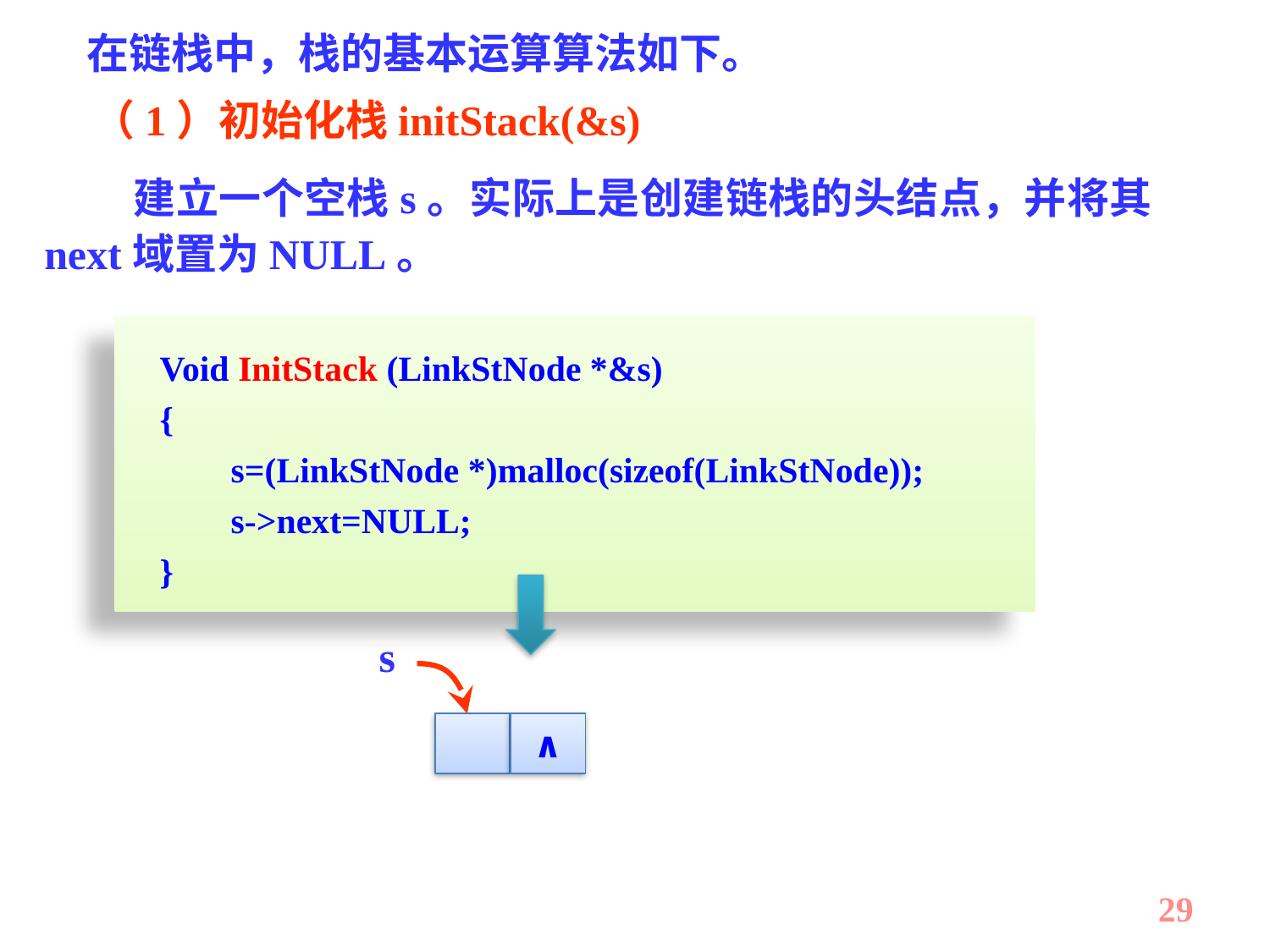

在链栈中，栈的基本运算算法如下。
    （1）初始化栈initStack(&s)
        建立一个空栈s。实际上是创建链栈的头结点，并将其next域置为NULL。
Void InitStack (LinkStNode *&s)
{
        s=(LinkStNode *)malloc(sizeof(LinkStNode));
        s->next=NULL;
}

s

∧
29